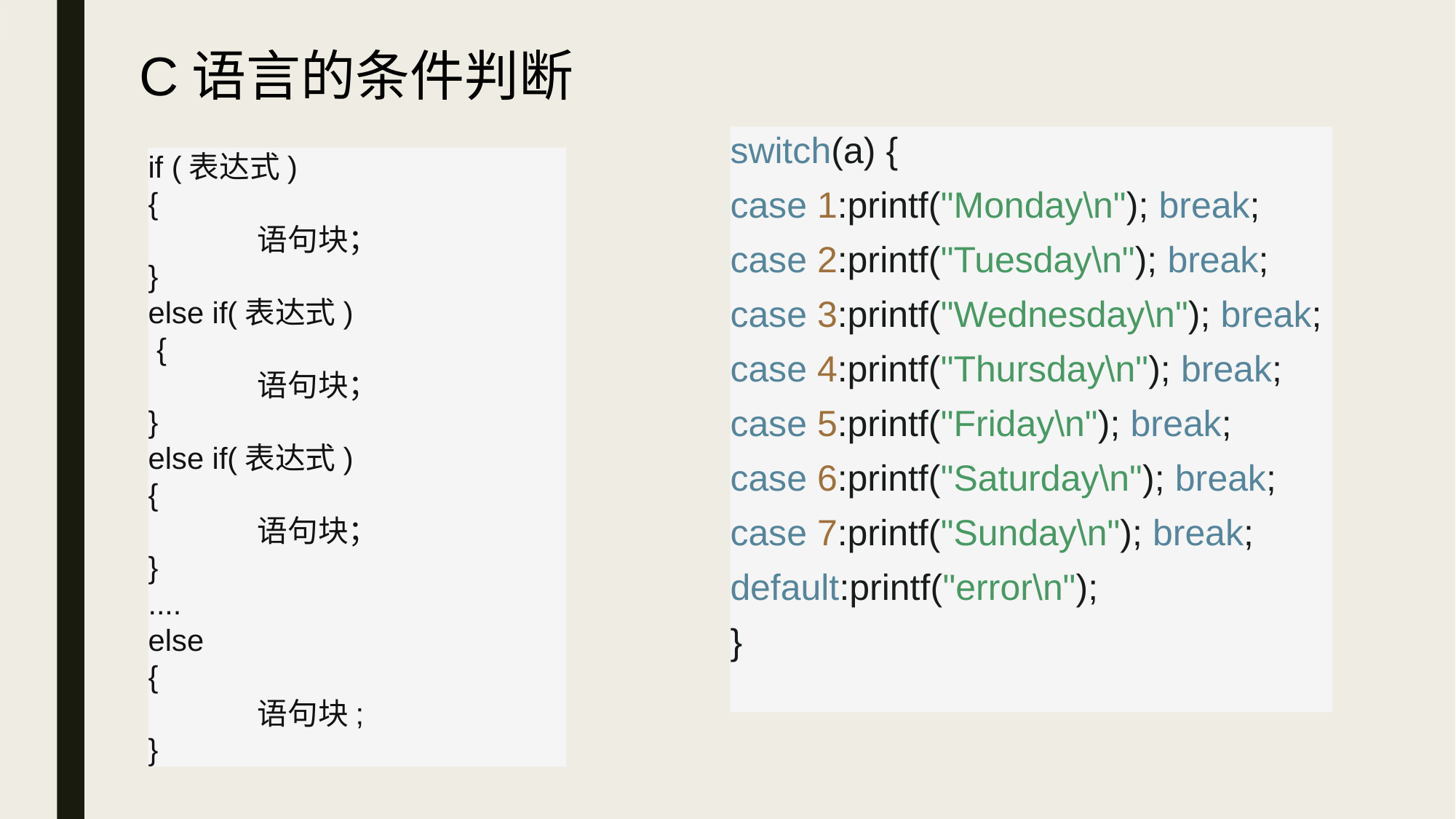

C语言的条件判断
switch(a) {
case 1:printf("Monday\n"); break;
case 2:printf("Tuesday\n"); break;
case 3:printf("Wednesday\n"); break;
case 4:printf("Thursday\n"); break;
case 5:printf("Friday\n"); break;
case 6:printf("Saturday\n"); break;
case 7:printf("Sunday\n"); break;
default:printf("error\n");
}

if (表达式)
{
	语句块；
}
else if(表达式)
 {
	语句块；
}
else if(表达式)
{
	语句块；
}
....
else
{
	语句块;
}